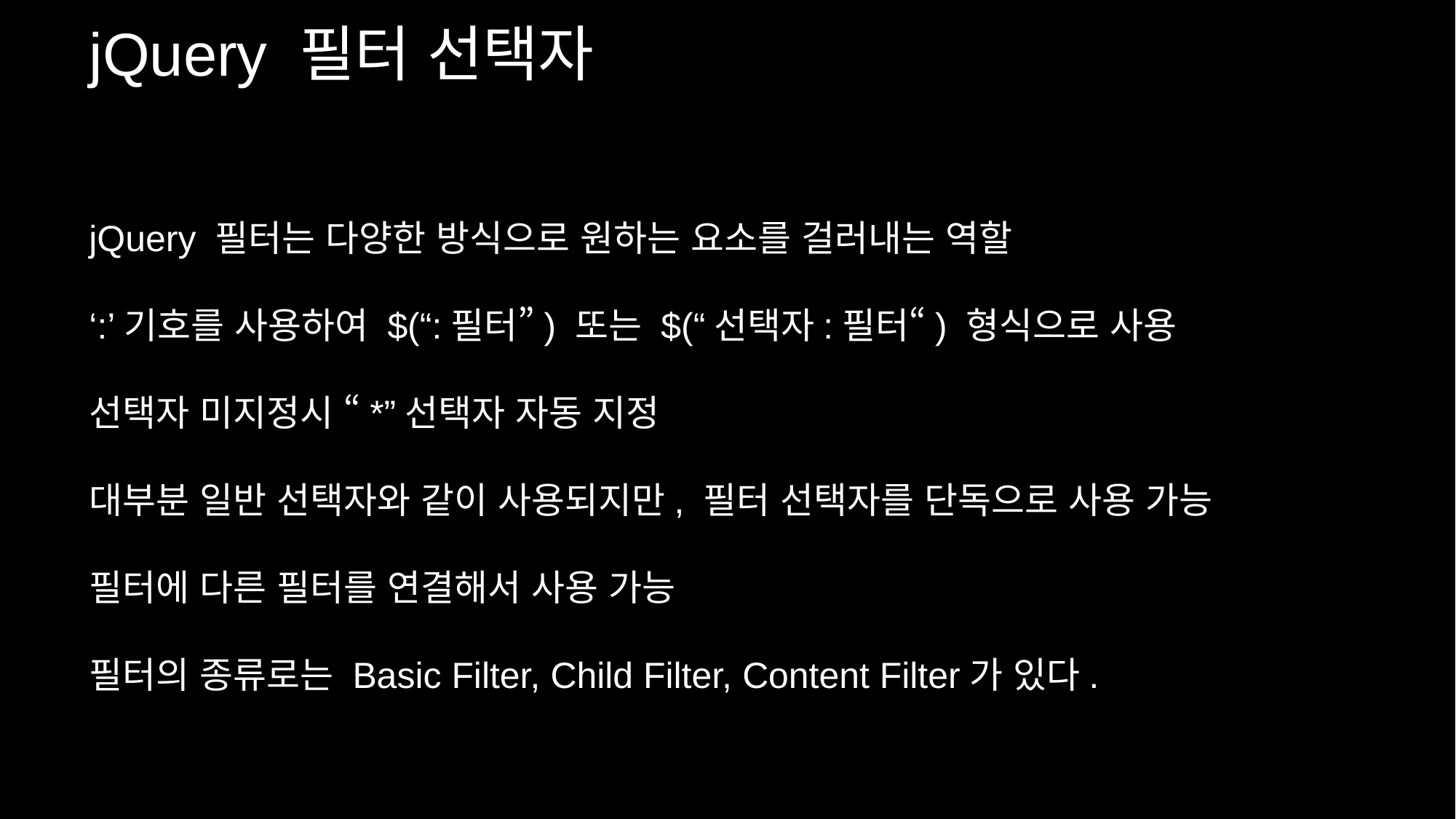

jQuery 필터 선택자
jQuery 필터는 다양한 방식으로 원하는 요소를 걸러내는 역할

‘:’기호를 사용하여 $(“:필터”) 또는 $(“선택자:필터“) 형식으로 사용

선택자 미지정시 “*”선택자 자동 지정

대부분 일반 선택자와 같이 사용되지만, 필터 선택자를 단독으로 사용 가능

필터에 다른 필터를 연결해서 사용 가능

필터의 종류로는 Basic Filter, Child Filter, Content Filter가 있다.